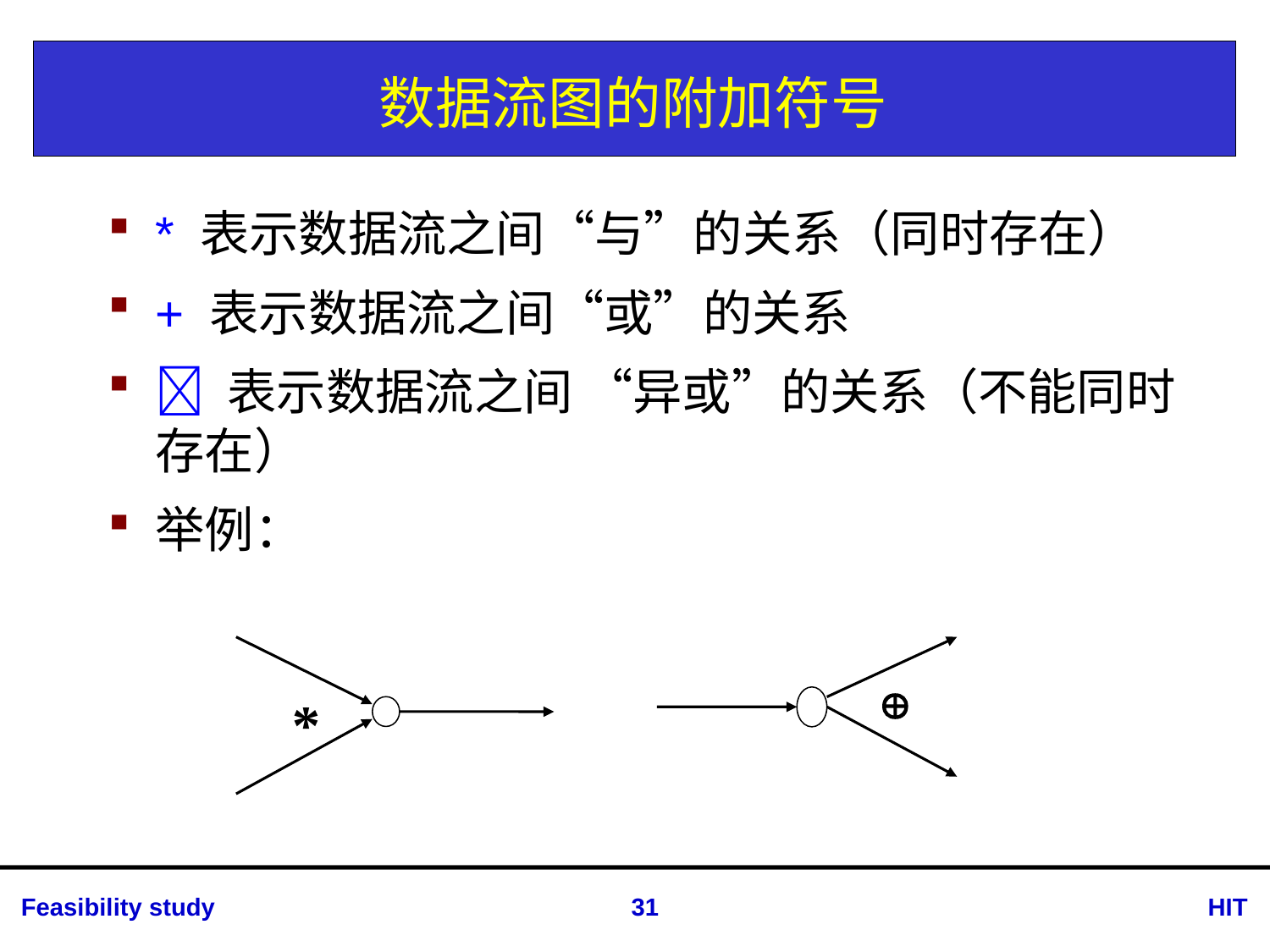

# 数据流图的附加符号
* 表示数据流之间“与”的关系（同时存在）
+ 表示数据流之间“或”的关系
⊕ 表示数据流之间 “异或”的关系（不能同时存在）
举例：

*

⊕